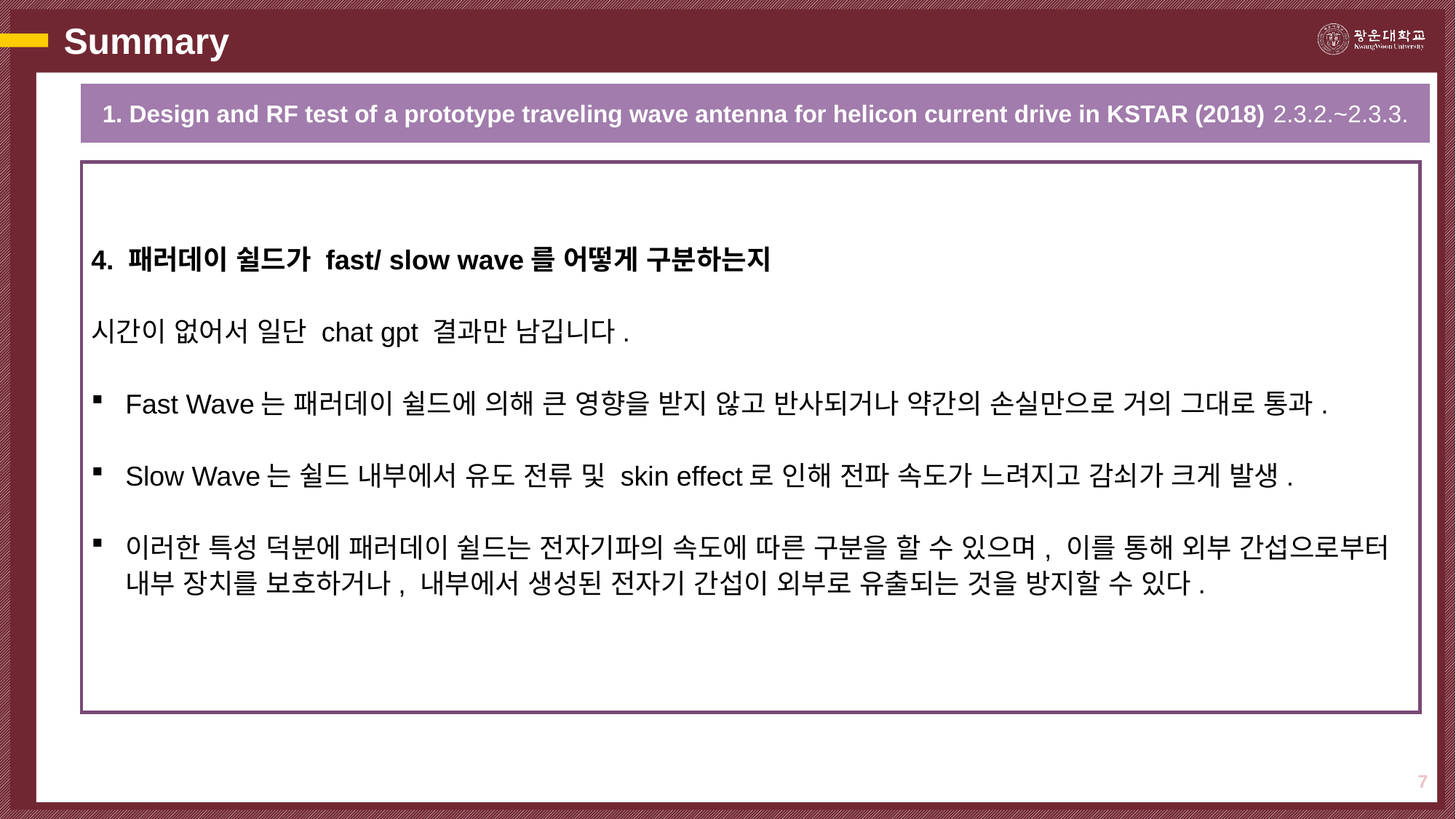

# Summary
1. Design and RF test of a prototype traveling wave antenna for helicon current drive in KSTAR (2018) 2.3.2.~2.3.3.

4. 패러데이 쉴드가 fast/ slow wave를 어떻게 구분하는지

시간이 없어서 일단 chat gpt 결과만 남깁니다.

Fast Wave는 패러데이 쉴드에 의해 큰 영향을 받지 않고 반사되거나 약간의 손실만으로 거의 그대로 통과.

Slow Wave는 쉴드 내부에서 유도 전류 및 skin effect로 인해 전파 속도가 느려지고 감쇠가 크게 발생.

이러한 특성 덕분에 패러데이 쉴드는 전자기파의 속도에 따른 구분을 할 수 있으며, 이를 통해 외부 간섭으로부터 내부 장치를 보호하거나, 내부에서 생성된 전자기 간섭이 외부로 유출되는 것을 방지할 수 있다.

7